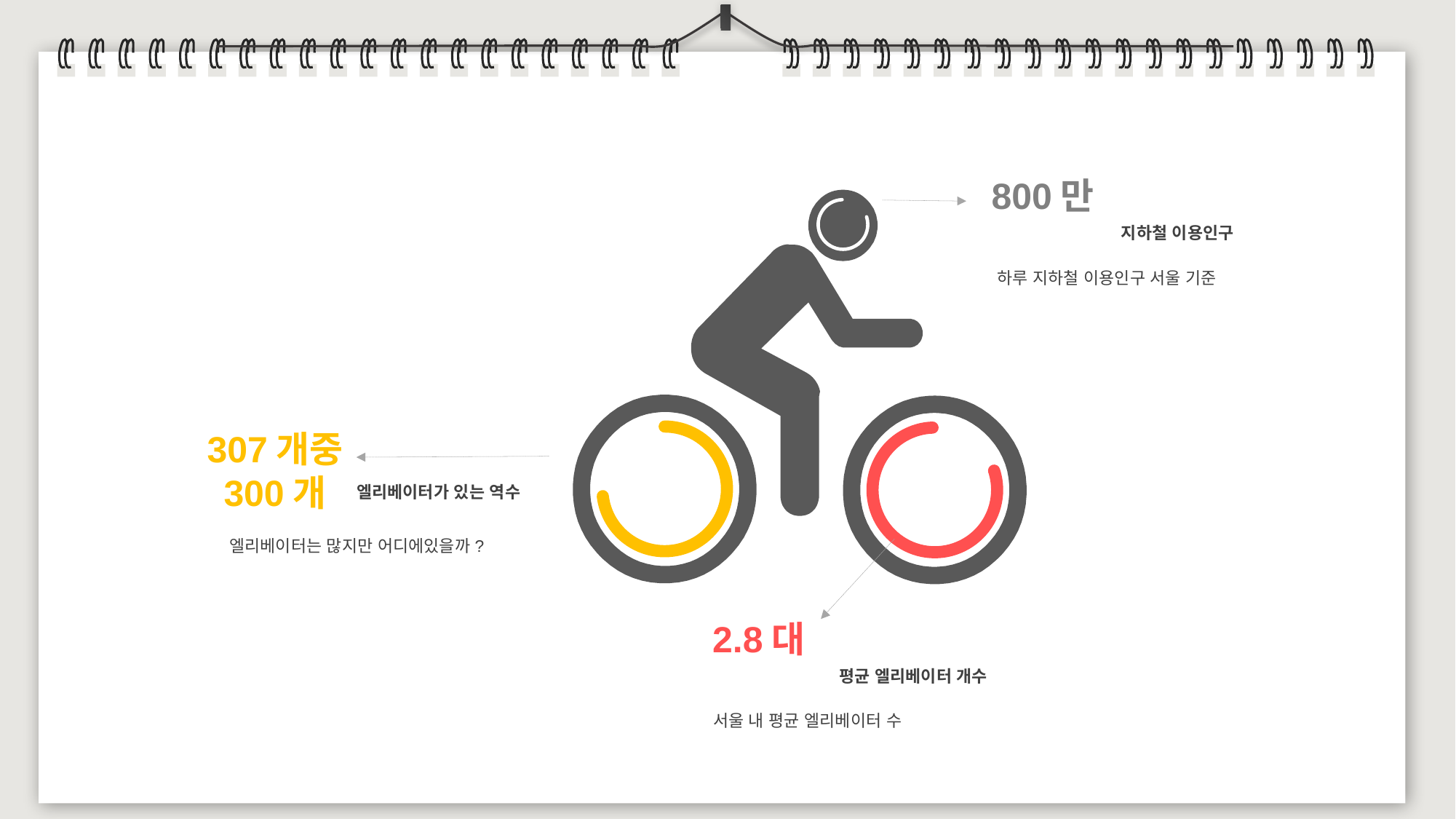

800만

지하철 이용인구
하루 지하철 이용인구 서울 기준
307개중 300개

엘리베이터가 있는 역수
엘리베이터는 많지만 어디에있을까?
2.8대
평균 엘리베이터 개수
서울 내 평균 엘리베이터 수